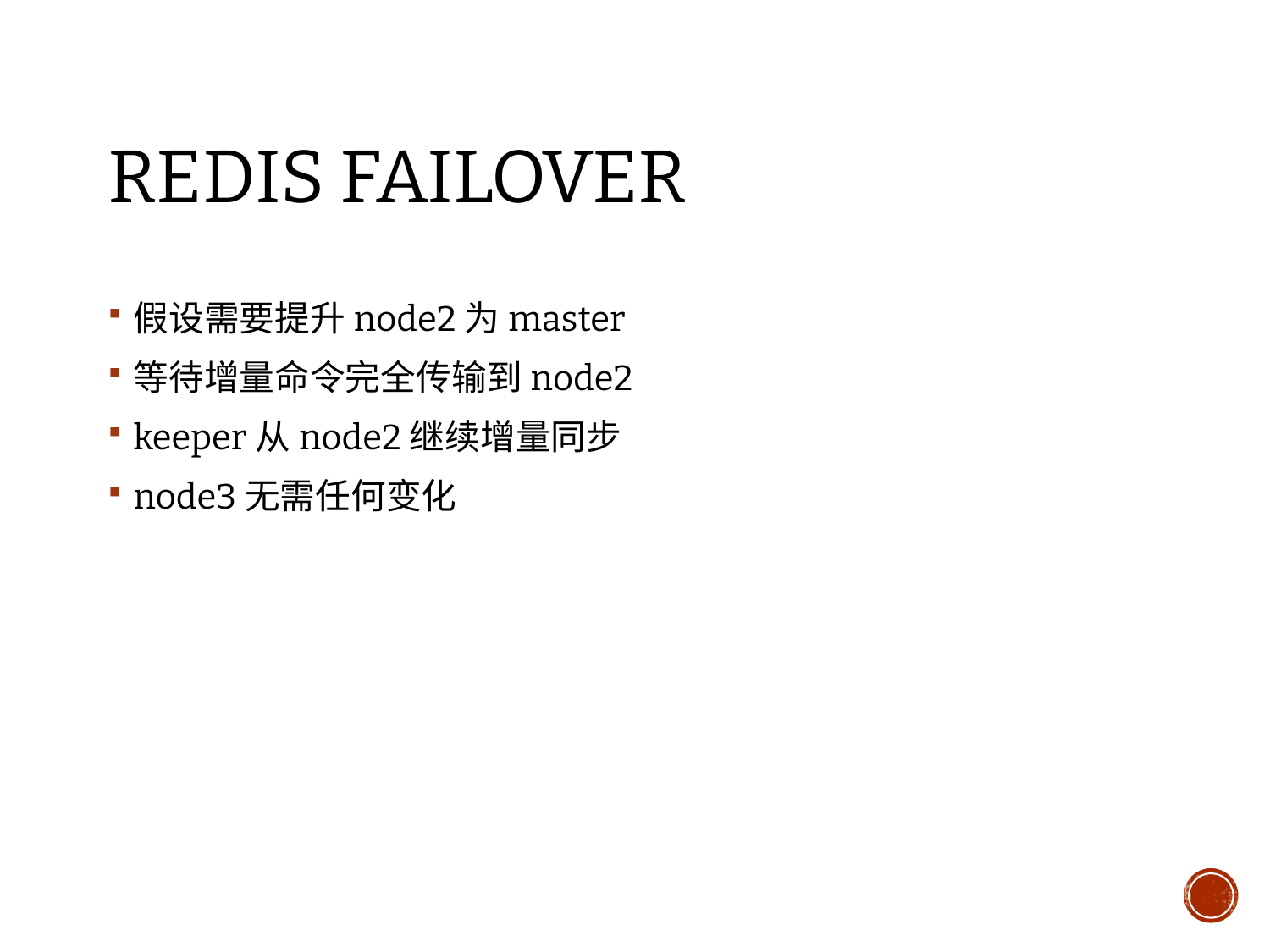

# Redis failover
假设需要提升node2为master
等待增量命令完全传输到node2
keeper从node2继续增量同步
node3无需任何变化